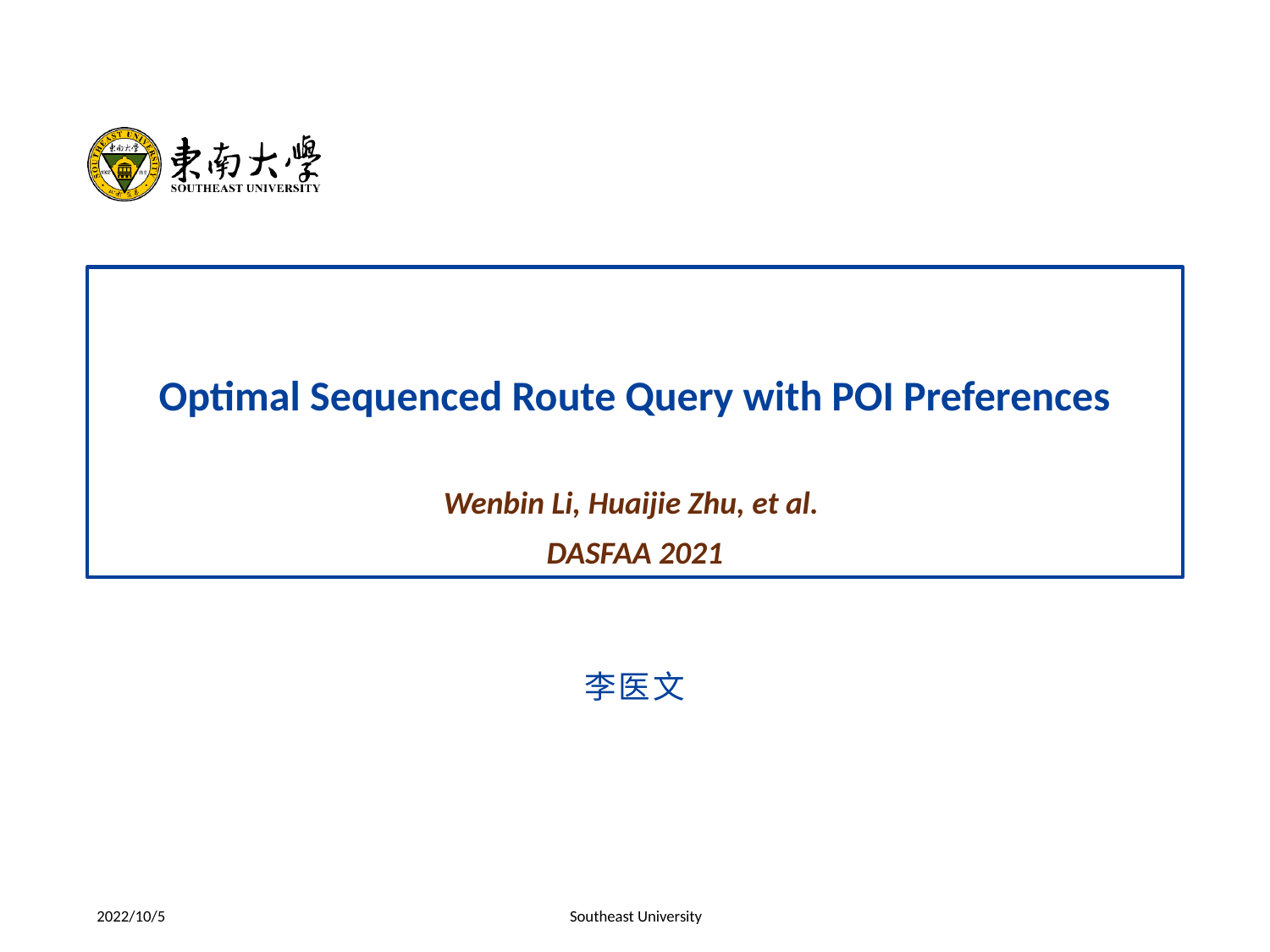

Optimal Sequenced Route Query with POI Preferences

Wenbin Li, Huaijie Zhu, et al.
DASFAA 2021
李医文